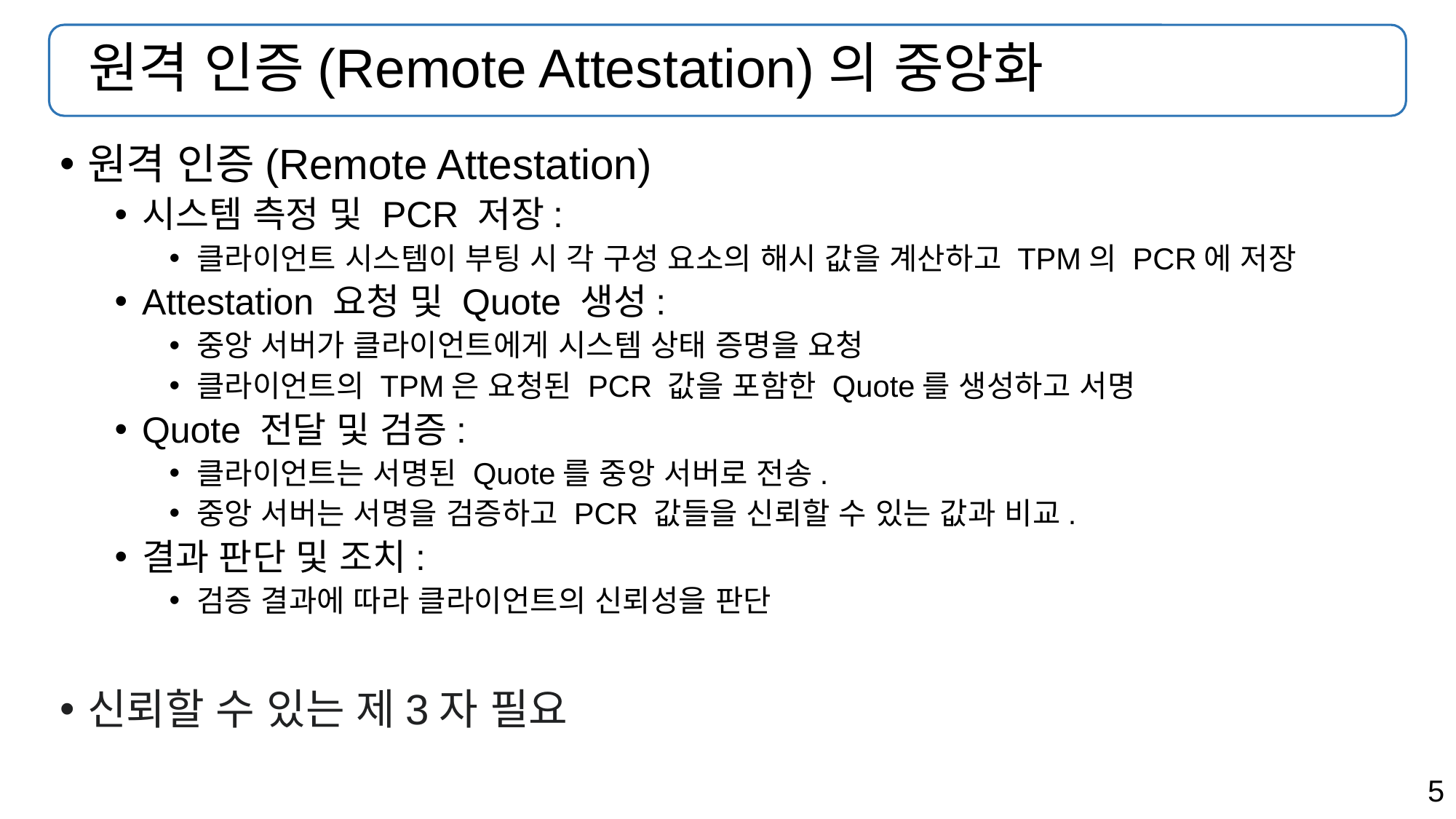

# 원격 인증(Remote Attestation)의 중앙화
원격 인증(Remote Attestation)
시스템 측정 및 PCR 저장:
클라이언트 시스템이 부팅 시 각 구성 요소의 해시 값을 계산하고 TPM의 PCR에 저장
Attestation 요청 및 Quote 생성:
중앙 서버가 클라이언트에게 시스템 상태 증명을 요청
클라이언트의 TPM은 요청된 PCR 값을 포함한 Quote를 생성하고 서명
Quote 전달 및 검증:
클라이언트는 서명된 Quote를 중앙 서버로 전송.
중앙 서버는 서명을 검증하고 PCR 값들을 신뢰할 수 있는 값과 비교.
결과 판단 및 조치:
검증 결과에 따라 클라이언트의 신뢰성을 판단

신뢰할 수 있는 제3자 필요